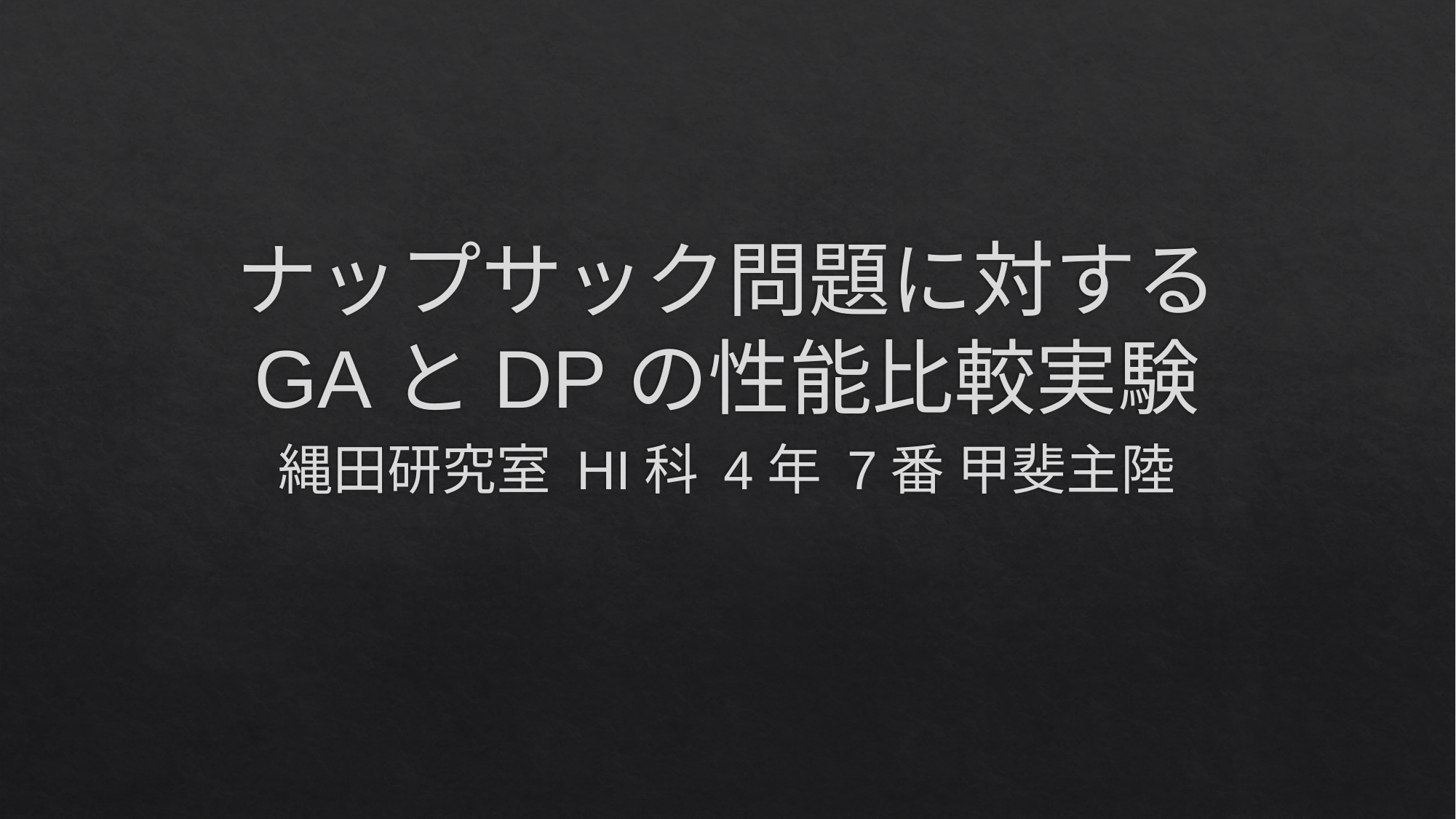

# ナップサック問題に対する GAとDPの性能比較実験
縄田研究室 HI科 4年 7番 甲斐主陸